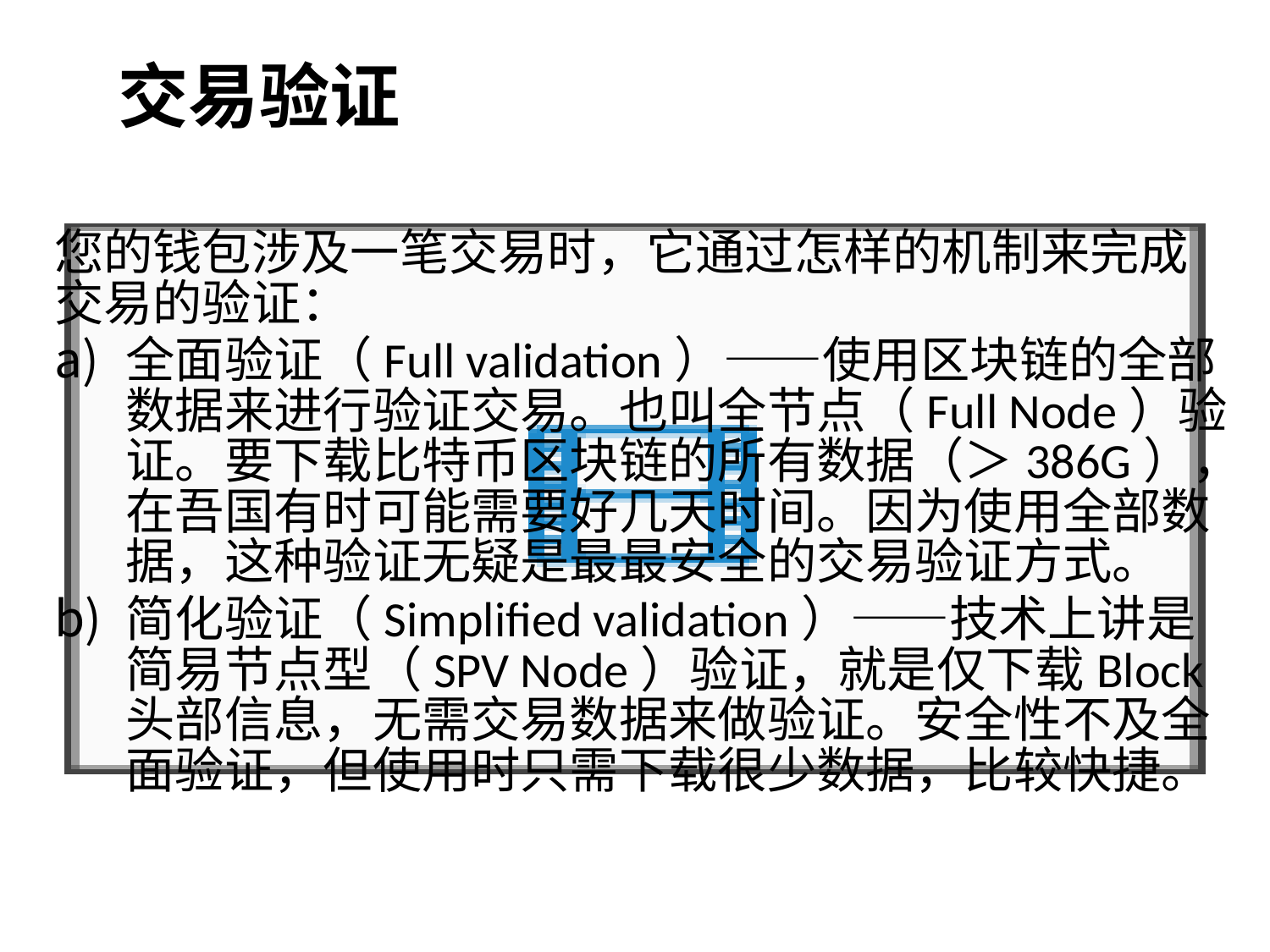

# 交易验证
您的钱包涉及一笔交易时，它通过怎样的机制来完成交易的验证：
全面验证（Full validation）——使用区块链的全部数据来进行验证交易。也叫全节点（Full Node）验证。要下载比特币区块链的所有数据（＞386G），在吾国有时可能需要好几天时间。因为使用全部数据，这种验证无疑是最最安全的交易验证方式。
简化验证（Simplified validation）——技术上讲是简易节点型（SPV Node）验证，就是仅下载Block头部信息，无需交易数据来做验证。安全性不及全面验证，但使用时只需下载很少数据，比较快捷。